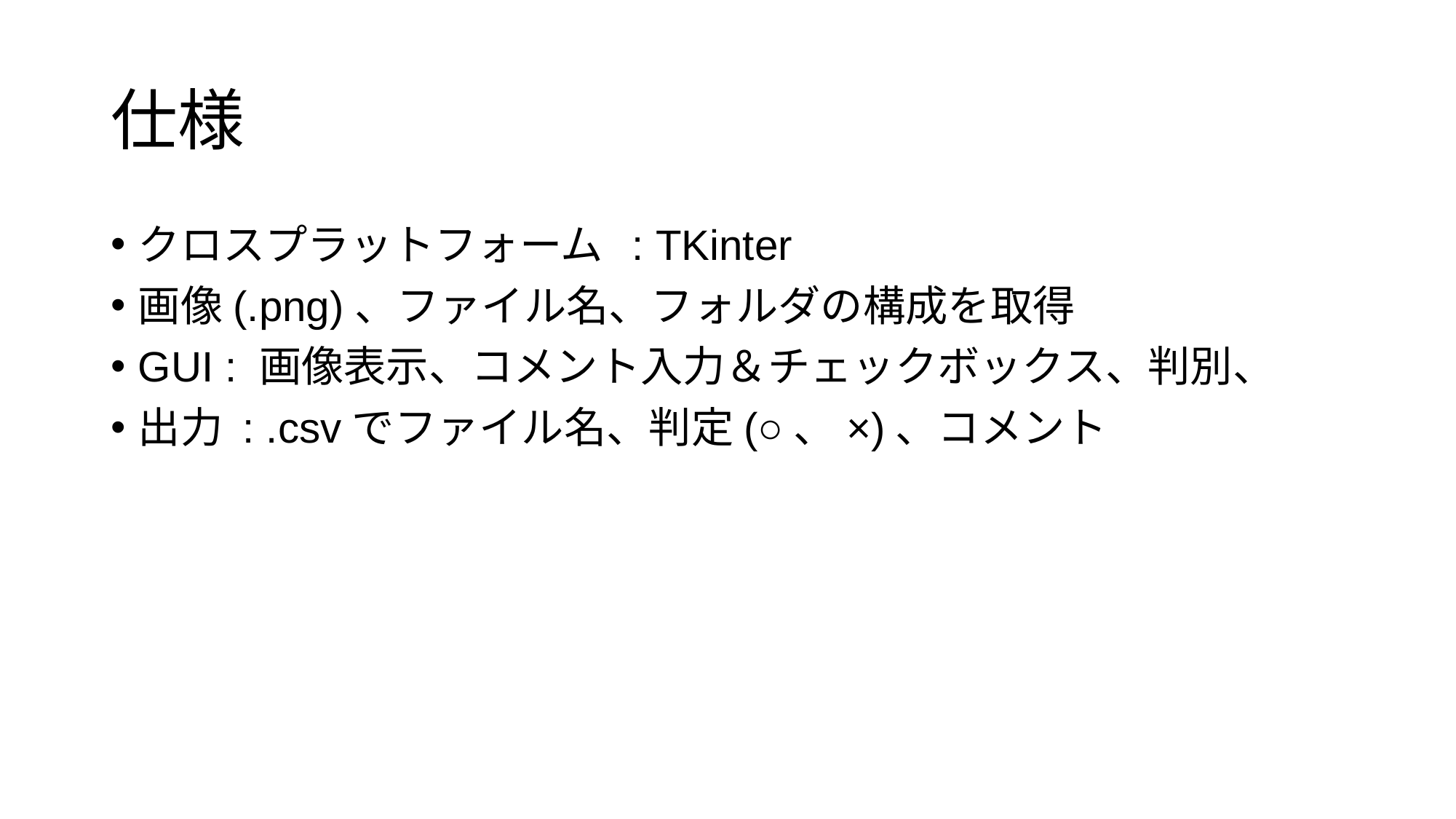

# 仕様
クロスプラットフォーム  : TKinter
画像(.png)、ファイル名、フォルダの構成を取得
GUI : 画像表示、コメント入力＆チェックボックス、判別、
出力 : .csvでファイル名、判定(○、×)、コメント